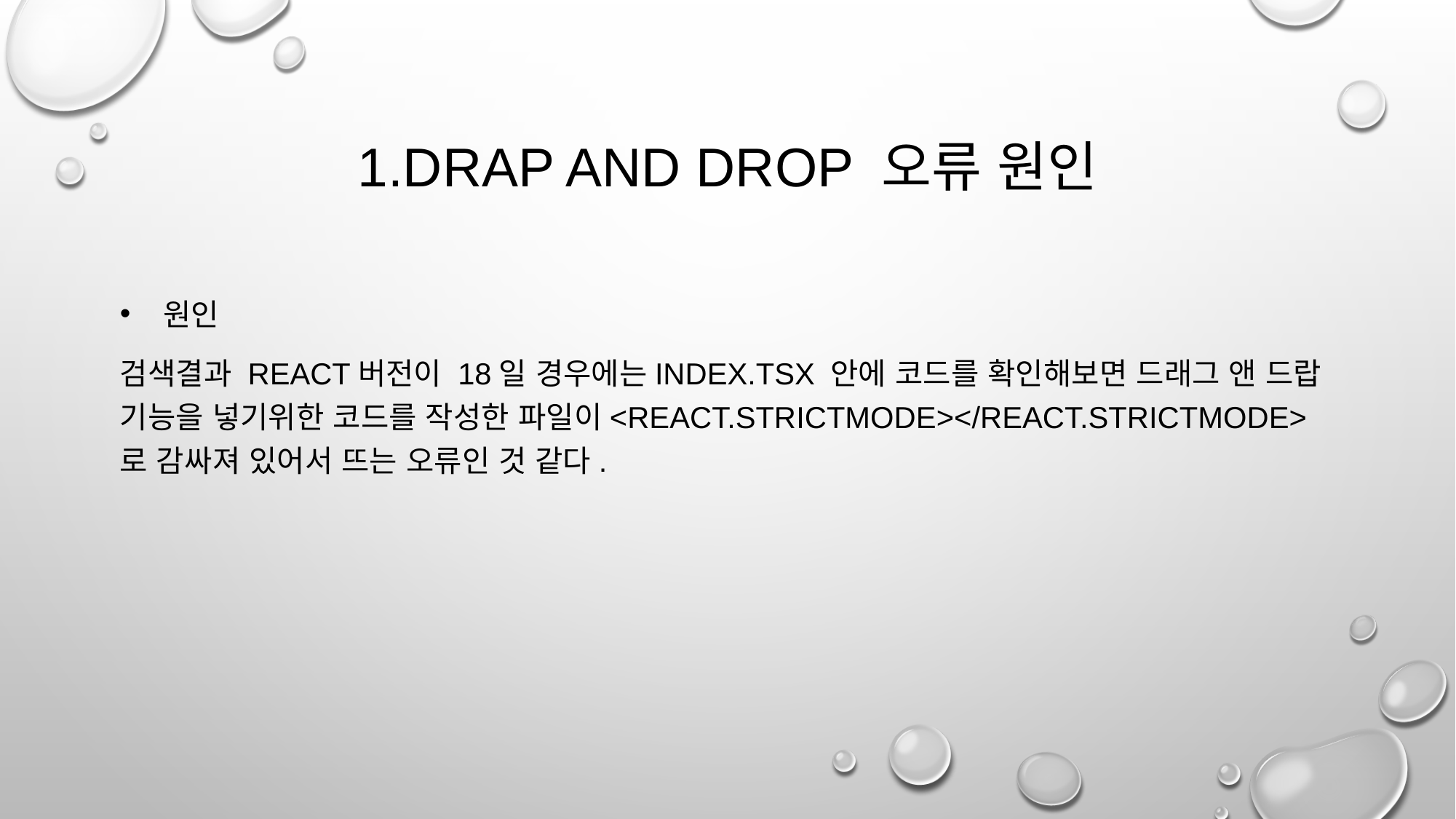

# 1.drap and drop 오류 원인
 원인
검색결과 React버전이 18일 경우에는index.tsx 안에 코드를 확인해보면 드래그 앤 드랍 기능을 넣기위한 코드를 작성한 파일이<React.StrictMode></React.StrictMode>로 감싸져 있어서 뜨는 오류인 것 같다.